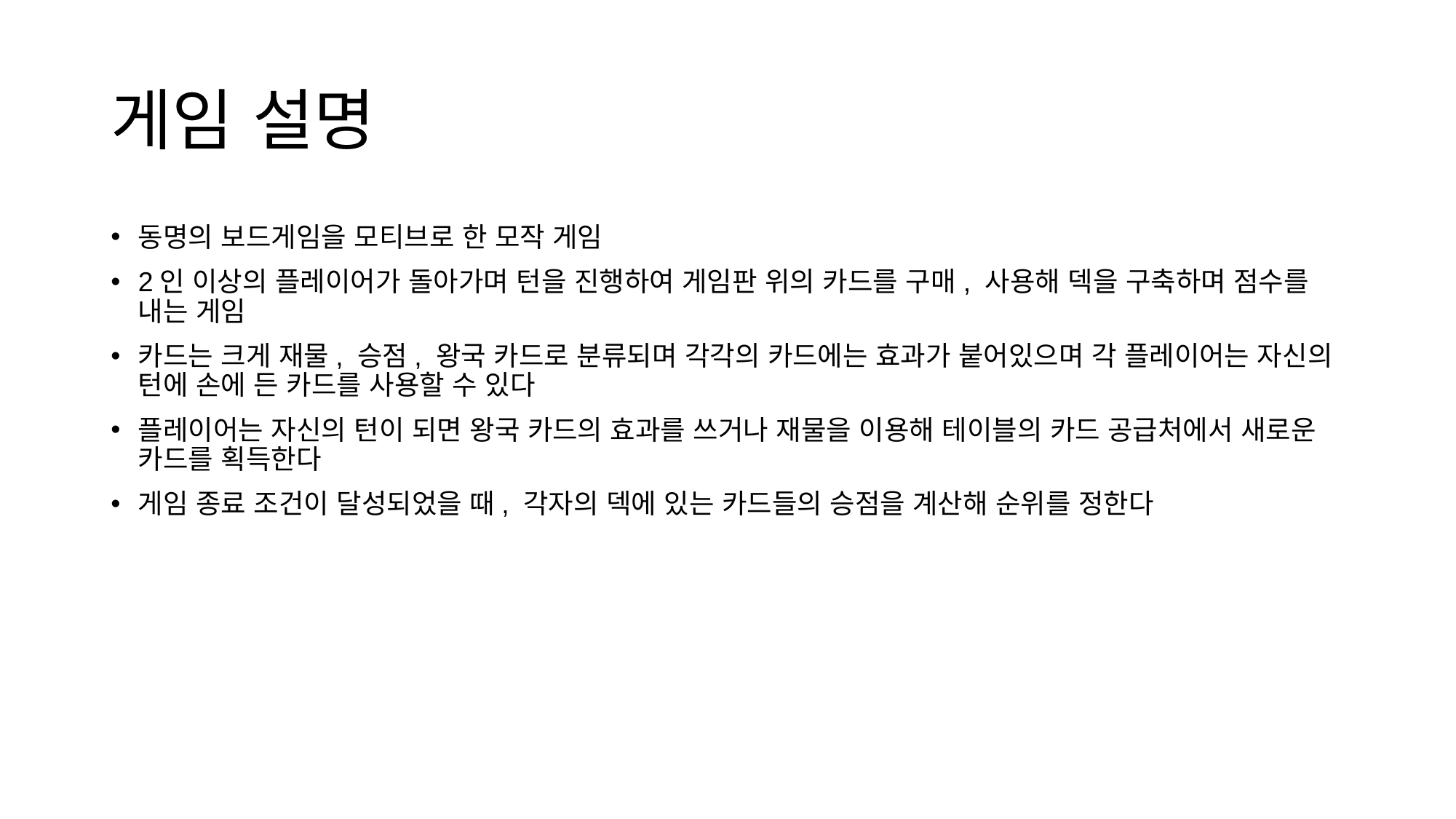

# 게임 설명
동명의 보드게임을 모티브로 한 모작 게임
2인 이상의 플레이어가 돌아가며 턴을 진행하여 게임판 위의 카드를 구매, 사용해 덱을 구축하며 점수를 내는 게임
카드는 크게 재물, 승점, 왕국 카드로 분류되며 각각의 카드에는 효과가 붙어있으며 각 플레이어는 자신의 턴에 손에 든 카드를 사용할 수 있다
플레이어는 자신의 턴이 되면 왕국 카드의 효과를 쓰거나 재물을 이용해 테이블의 카드 공급처에서 새로운 카드를 획득한다
게임 종료 조건이 달성되었을 때, 각자의 덱에 있는 카드들의 승점을 계산해 순위를 정한다